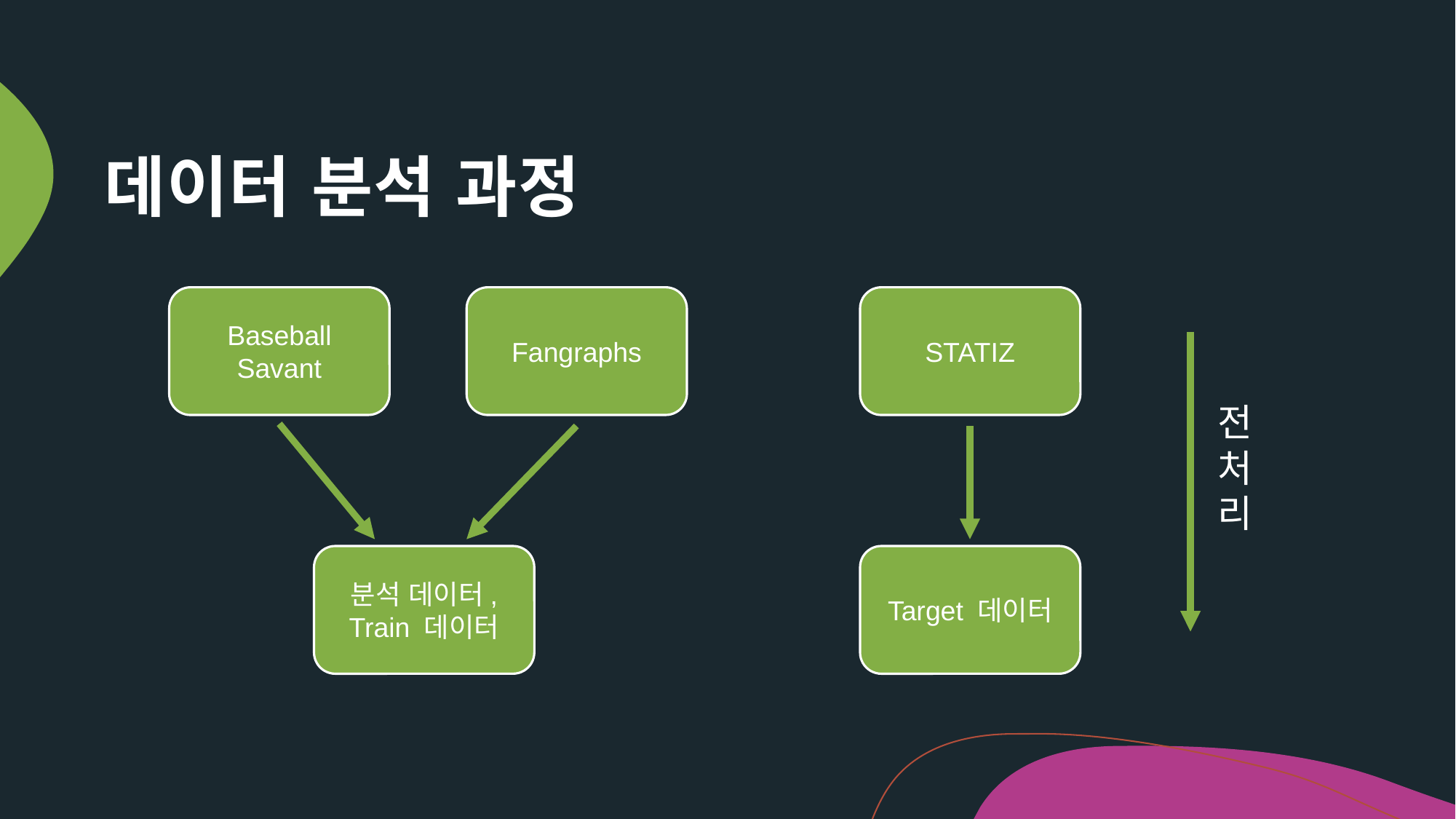

# 데이터 분석 과정
Baseball Savant
Fangraphs
STATIZ
전처리
분석 데이터,
Train 데이터
Target 데이터